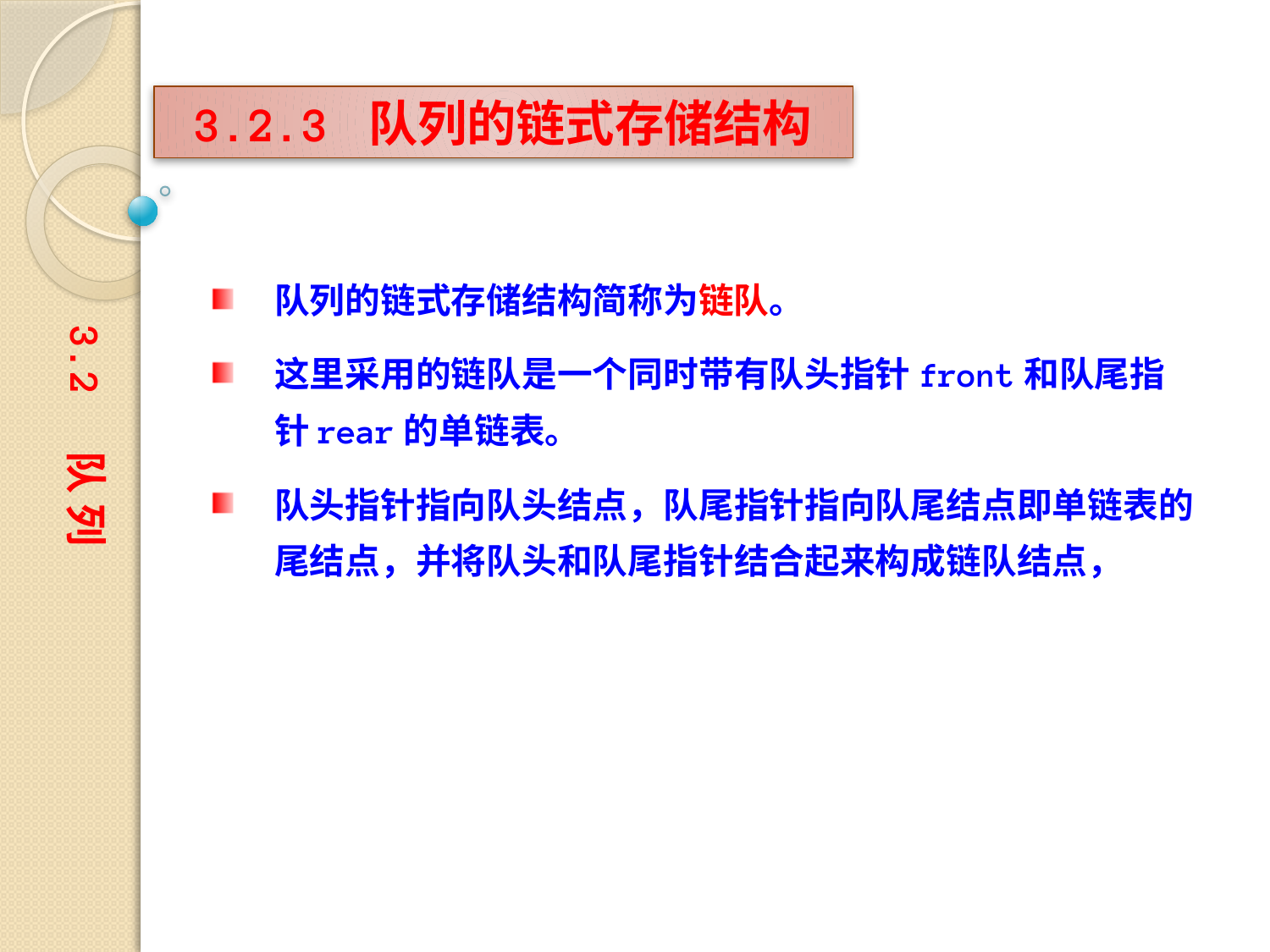

3.2.3 队列的链式存储结构
队列的链式存储结构简称为链队。
这里采用的链队是一个同时带有队头指针front和队尾指针rear的单链表。
队头指针指向队头结点，队尾指针指向队尾结点即单链表的尾结点，并将队头和队尾指针结合起来构成链队结点，
3.2  队 列